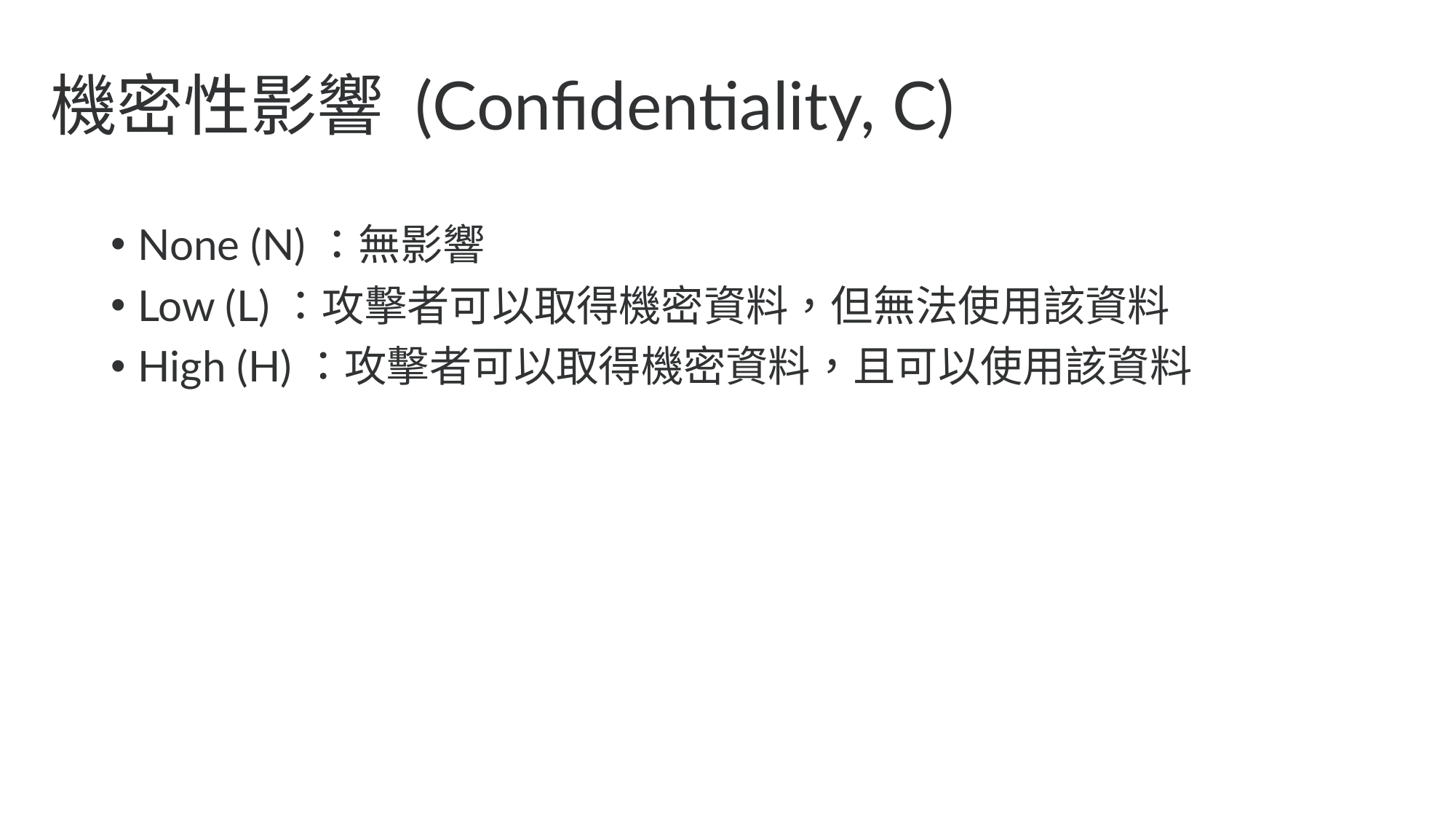

# 機密性影響 (Confidentiality, C)
None (N)：無影響
Low (L)：攻擊者可以取得機密資料，但無法使用該資料
High (H)：攻擊者可以取得機密資料，且可以使用該資料